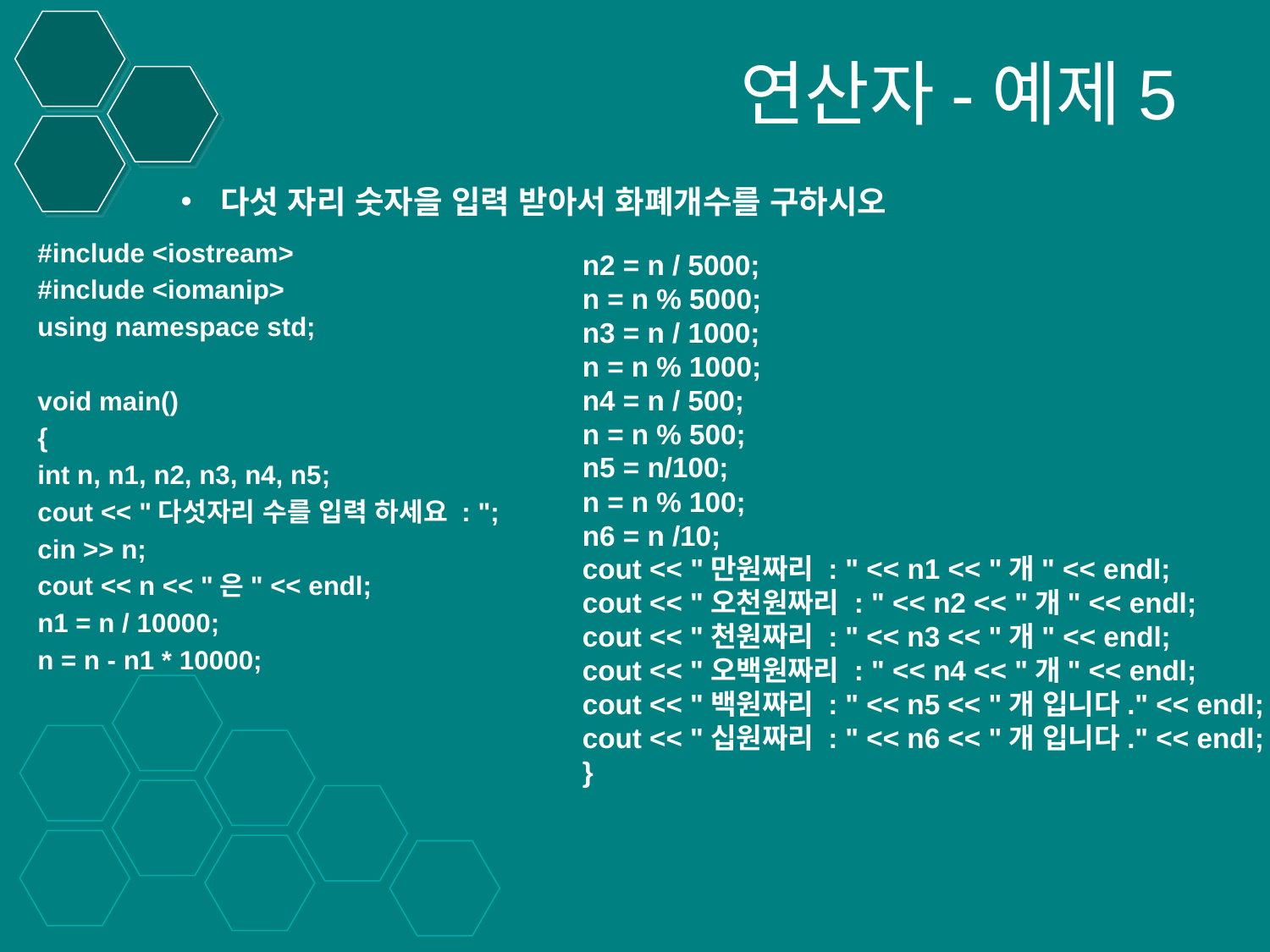

# 연산자-예제5
다섯 자리 숫자을 입력 받아서 화폐개수를 구하시오
#include <iostream>
#include <iomanip>
using namespace std;

void main()
{
int n, n1, n2, n3, n4, n5;
cout << "다섯자리 수를 입력 하세요 : ";
cin >> n;
cout << n << "은" << endl;
n1 = n / 10000;
n = n - n1 * 10000;
n2 = n / 5000;
n = n % 5000;
n3 = n / 1000;
n = n % 1000;
n4 = n / 500;
n = n % 500;
n5 = n/100;
n = n % 100;
n6 = n /10;
cout << "만원짜리 : " << n1 << "개" << endl;
cout << "오천원짜리 : " << n2 << "개" << endl;
cout << "천원짜리 : " << n3 << "개" << endl;
cout << "오백원짜리 : " << n4 << "개" << endl;
cout << "백원짜리 : " << n5 << "개 입니다." << endl;
cout << "십원짜리 : " << n6 << "개 입니다." << endl;
}